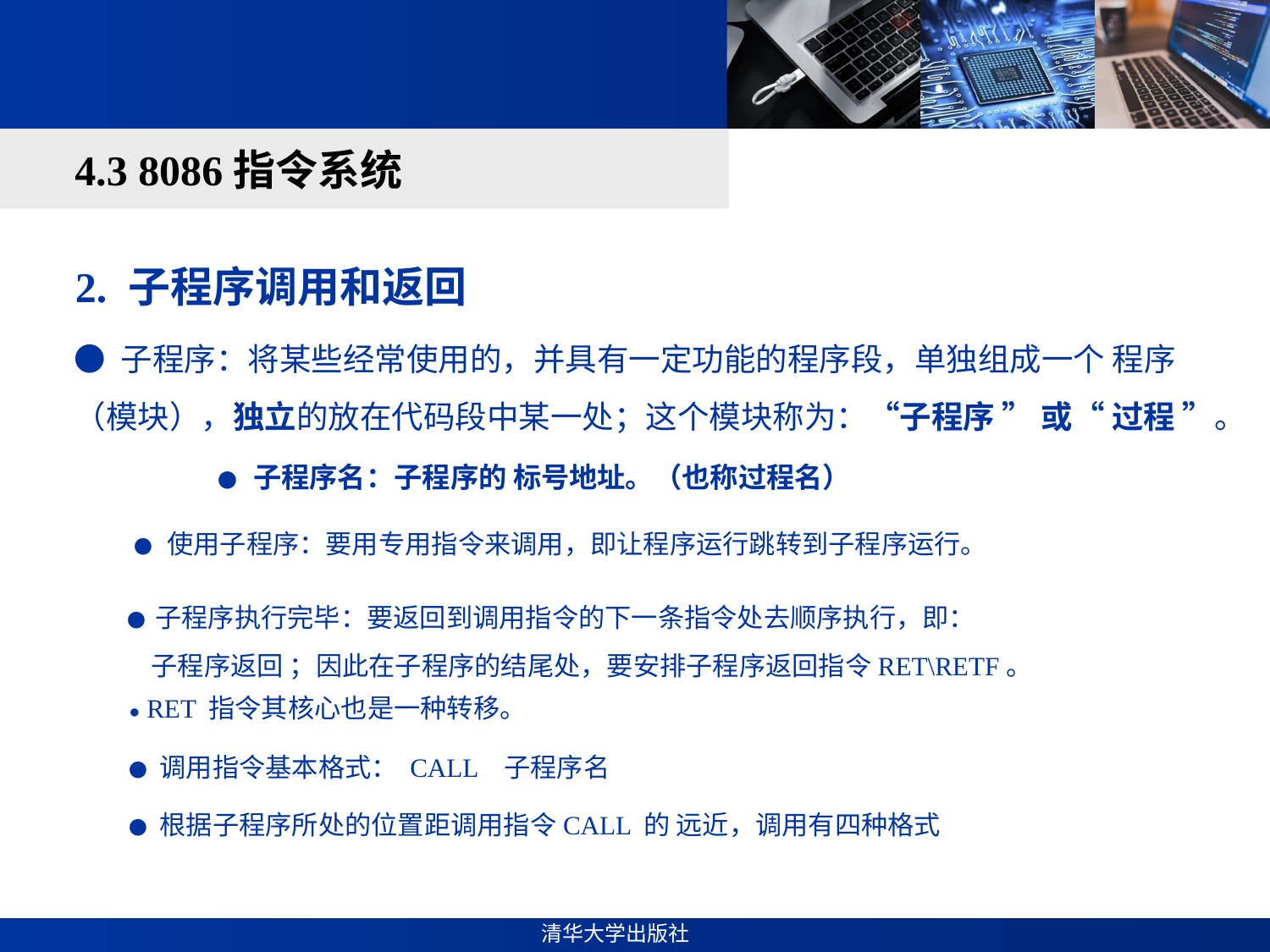

#
4.3 8086指令系统

2. 子程序调用和返回
● 子程序：将某些经常使用的，并具有一定功能的程序段，单独组成一个 程序（模块），独立的放在代码段中某一处；这个模块称为：“子程序 ” 或“ 过程 ”。
●  子程序名：子程序的 标号地址。（也称过程名）
●  使用子程序：要用专用指令来调用，即让程序运行跳转到子程序运行。
● 子程序执行完毕：要返回到调用指令的下一条指令处去顺序执行，即：
   子程序返回 ；因此在子程序的结尾处，要安排子程序返回指令RET\RETF。
● RET 指令其核心也是一种转移。
●  调用指令基本格式： CALL   子程序名
●  根据子程序所处的位置距调用指令CALL 的 远近，调用有四种格式